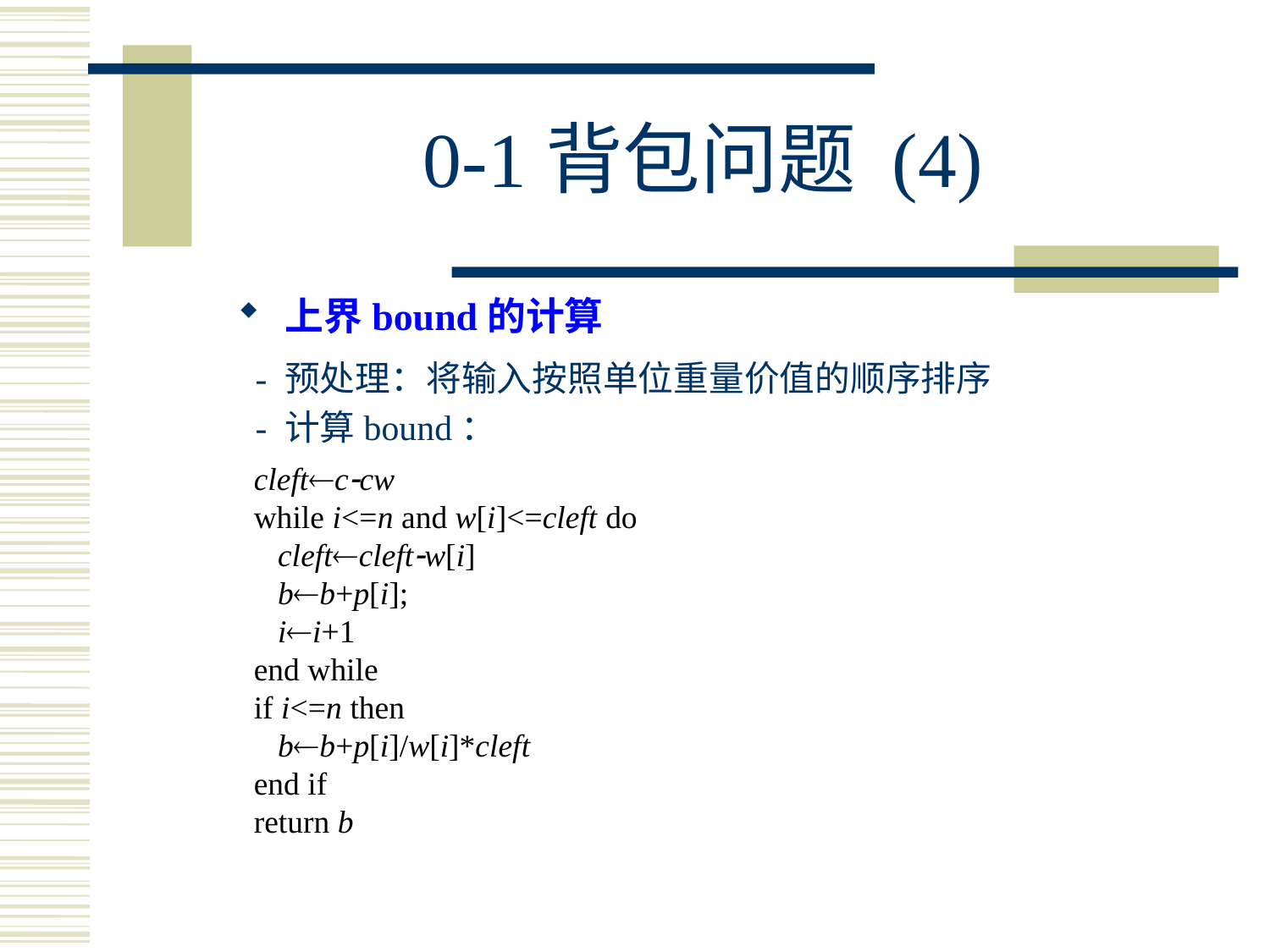

# 0-1背包问题 (4)
上界bound的计算
  - 预处理：将输入按照单位重量价值的顺序排序
  - 计算bound：
  cleft←c−cw
  while i<=n and w[i]<=cleft do
     cleft←cleft−w[i]
     b←b+p[i];
     i←i+1
  end while
  if i<=n then
     b←b+p[i]/w[i]*cleft
  end if
  return b